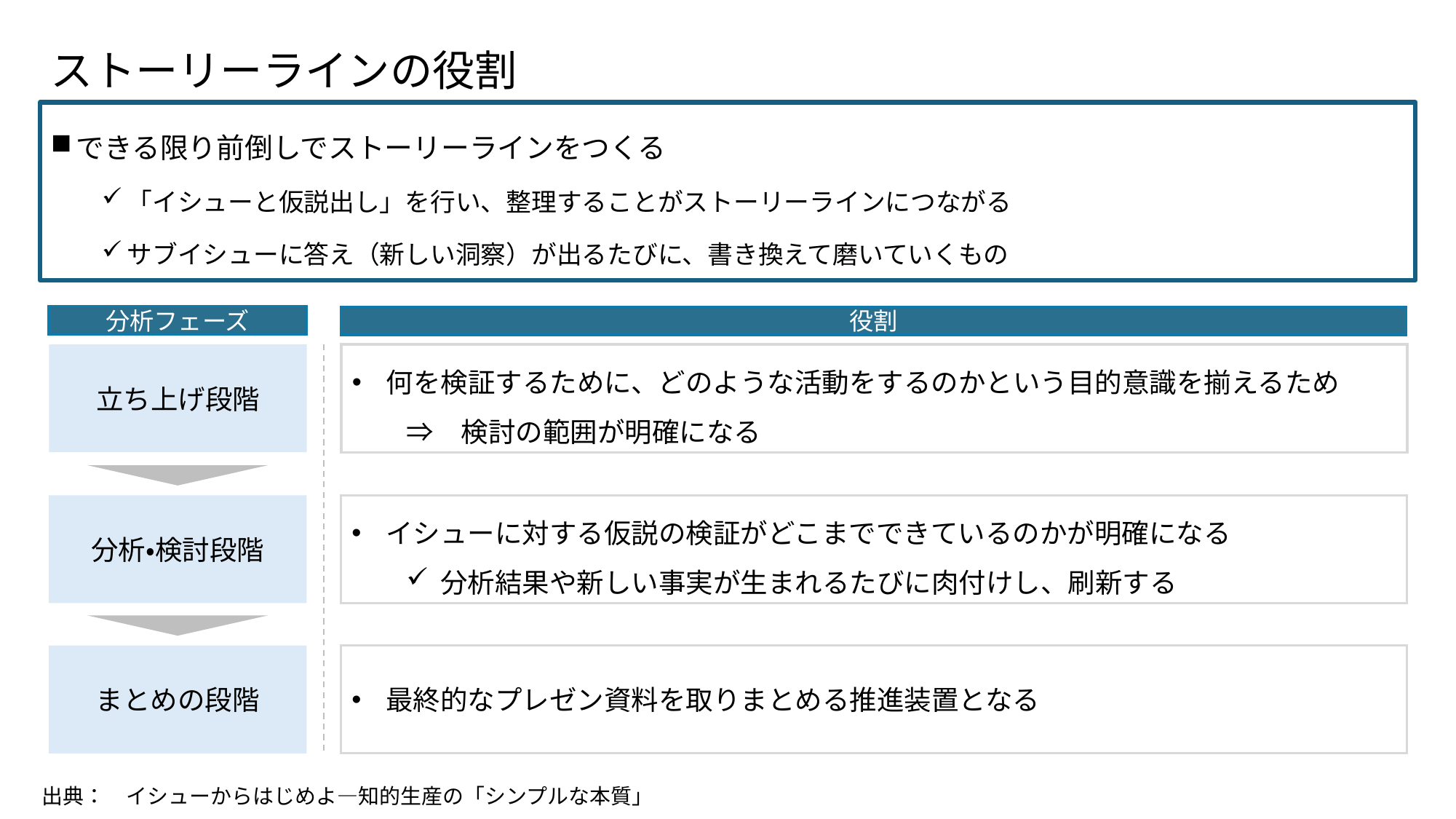

# ストーリーラインの役割
できる限り前倒しでストーリーラインをつくる
「イシューと仮説出し」を行い、整理することがストーリーラインにつながる
サブイシューに答え（新しい洞察）が出るたびに、書き換えて磨いていくもの
分析フェーズ
役割
立ち上げ段階
何を検証するために、どのような活動をするのかという目的意識を揃えるため
　　⇒　検討の範囲が明確になる

分析・検討段階
イシューに対する仮説の検証がどこまでできているのかが明確になる
分析結果や新しい事実が生まれるたびに肉付けし、刷新する

まとめの段階
最終的なプレゼン資料を取りまとめる推進装置となる
出典：　イシューからはじめよ―知的生産の「シンプルな本質」